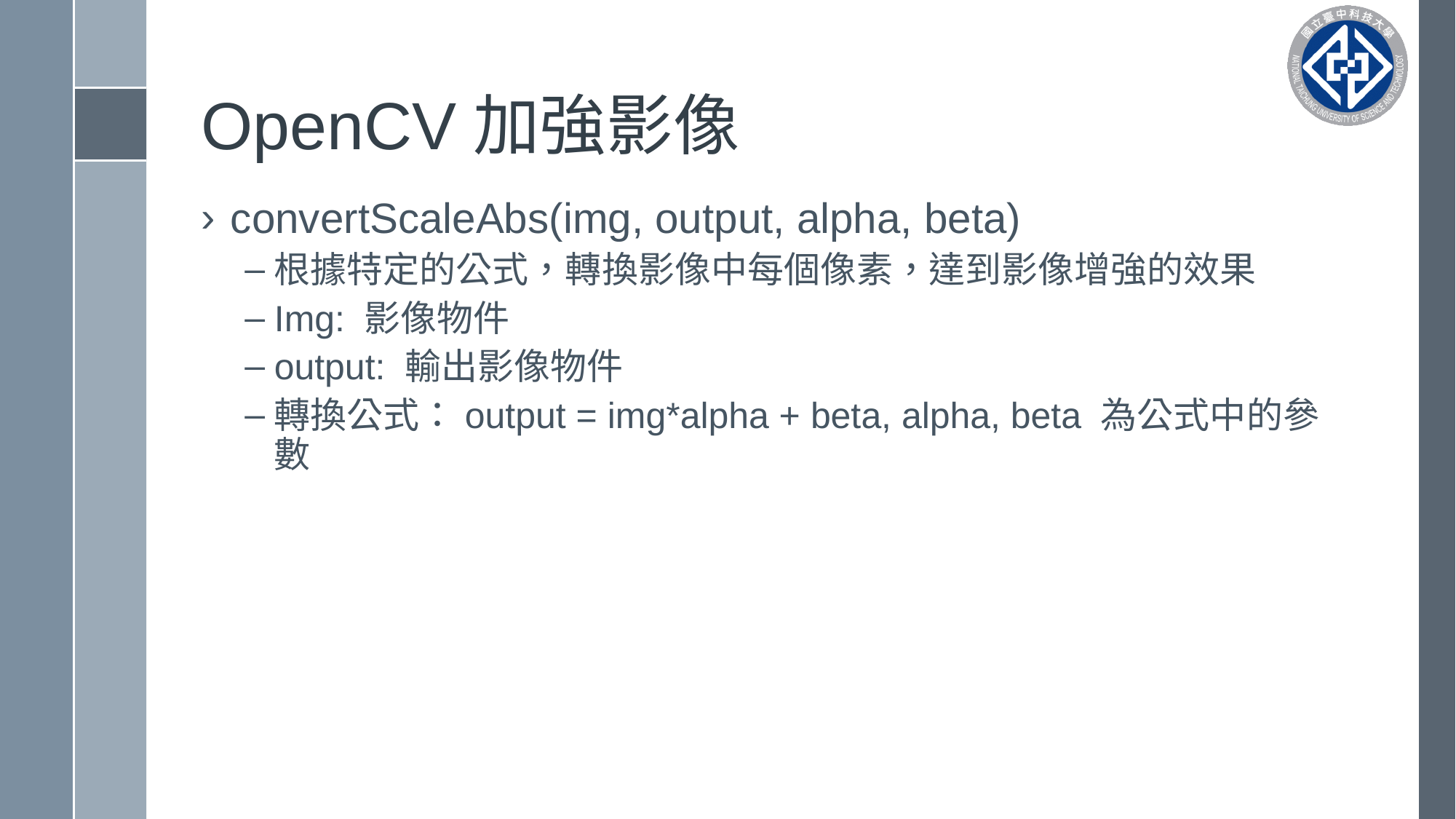

# OpenCV加強影像
convertScaleAbs(img, output, alpha, beta)
根據特定的公式，轉換影像中每個像素，達到影像增強的效果
Img: 影像物件
output: 輸出影像物件
轉換公式：output = img*alpha + beta, alpha, beta 為公式中的參數